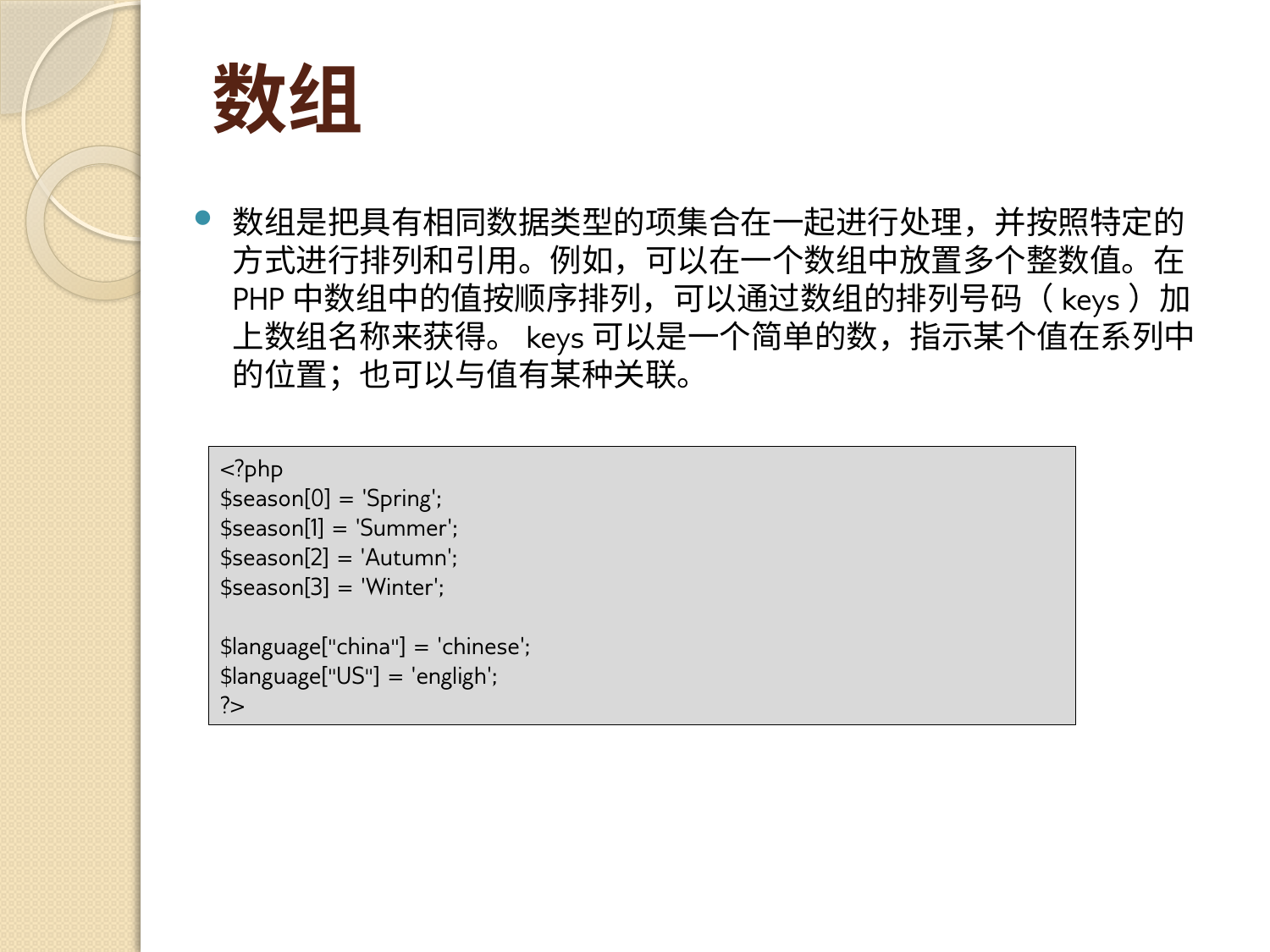

# 数组
数组是把具有相同数据类型的项集合在一起进行处理，并按照特定的方式进行排列和引用。例如，可以在一个数组中放置多个整数值。在PHP中数组中的值按顺序排列，可以通过数组的排列号码（keys）加上数组名称来获得。keys可以是一个简单的数，指示某个值在系列中的位置；也可以与值有某种关联。
<?php
$season[0] = 'Spring';
$season[1] = 'Summer';
$season[2] = 'Autumn';
$season[3] = 'Winter';

$language["china"] = 'chinese';
$language["US"] = 'engligh';
?>